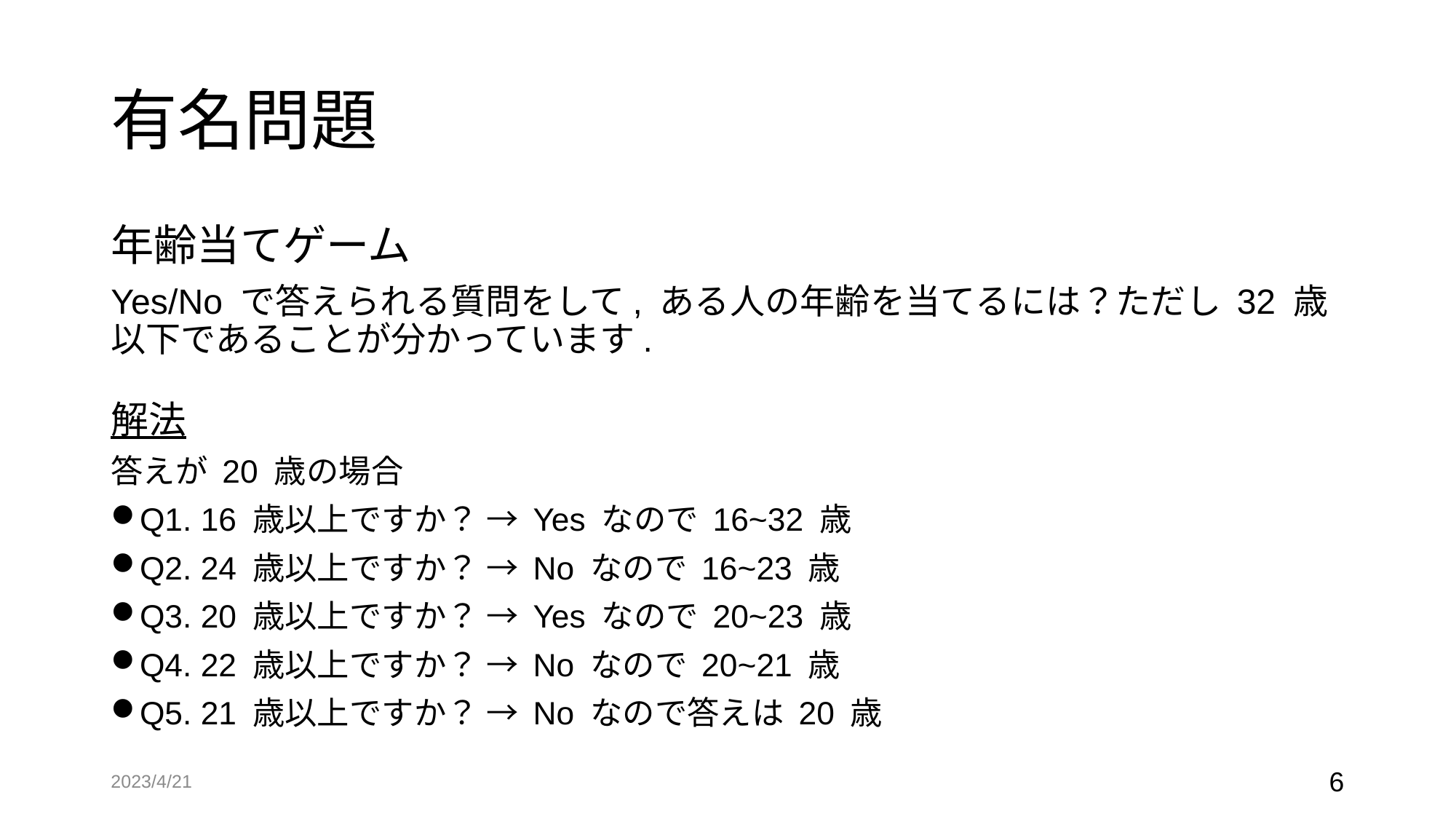

# 有名問題
年齢当てゲーム
Yes/No で答えられる質問をして, ある人の年齢を当てるには？ただし 32 歳以下であることが分かっています.

解法
答えが 20 歳の場合
Q1. 16 歳以上ですか？ → Yes なので 16~32 歳
Q2. 24 歳以上ですか？ → No なので 16~23 歳
Q3. 20 歳以上ですか？ → Yes なので 20~23 歳
Q4. 22 歳以上ですか？ → No なので 20~21 歳
Q5. 21 歳以上ですか？ → No なので答えは 20 歳
2023/4/21
6